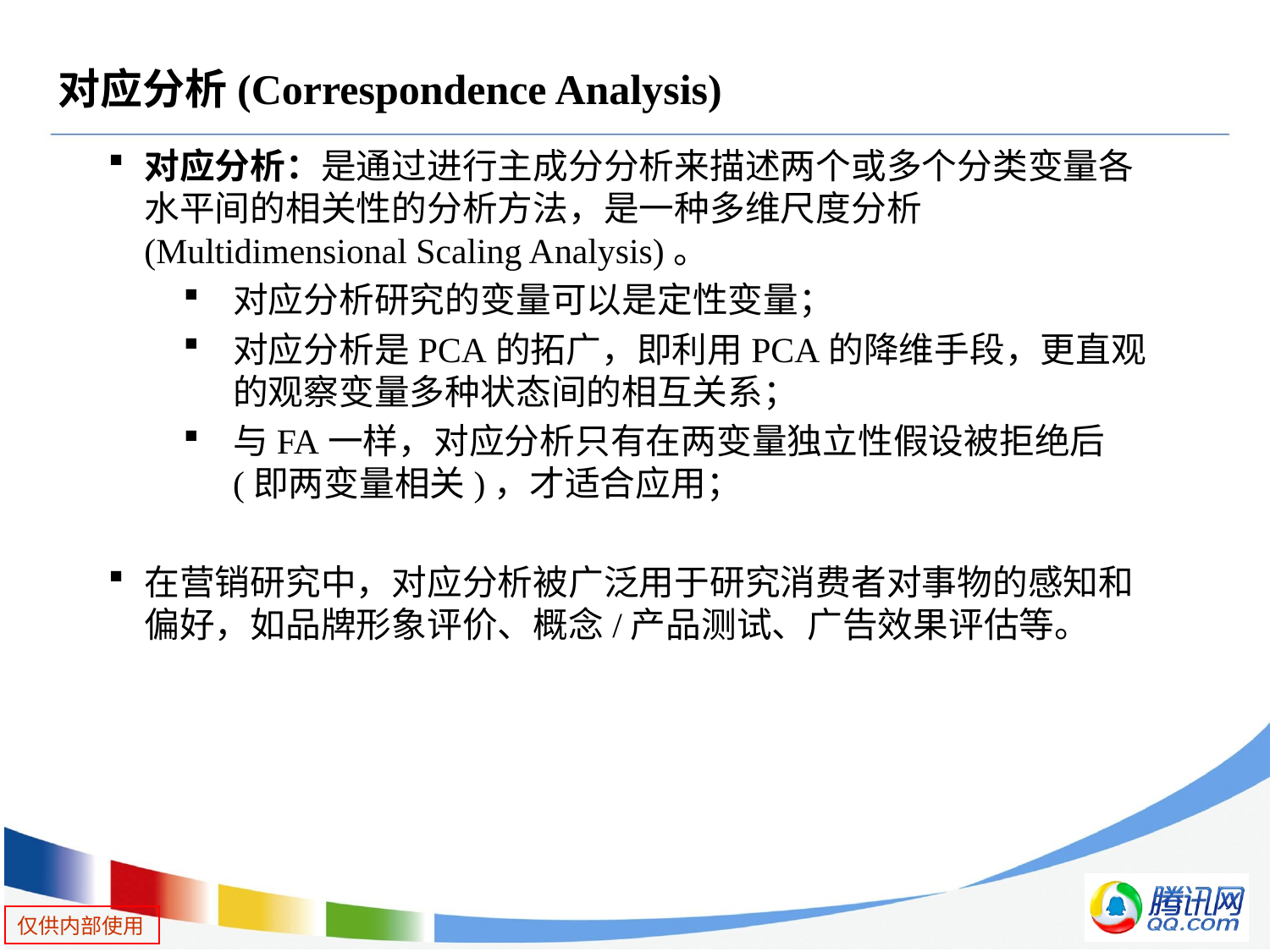

# 对应分析(Correspondence Analysis)
对应分析：是通过进行主成分分析来描述两个或多个分类变量各水平间的相关性的分析方法，是一种多维尺度分析(Multidimensional Scaling Analysis)。
对应分析研究的变量可以是定性变量；
对应分析是PCA的拓广，即利用PCA的降维手段，更直观的观察变量多种状态间的相互关系；
与FA一样，对应分析只有在两变量独立性假设被拒绝后(即两变量相关)，才适合应用；

在营销研究中，对应分析被广泛用于研究消费者对事物的感知和偏好，如品牌形象评价、概念/产品测试、广告效果评估等。